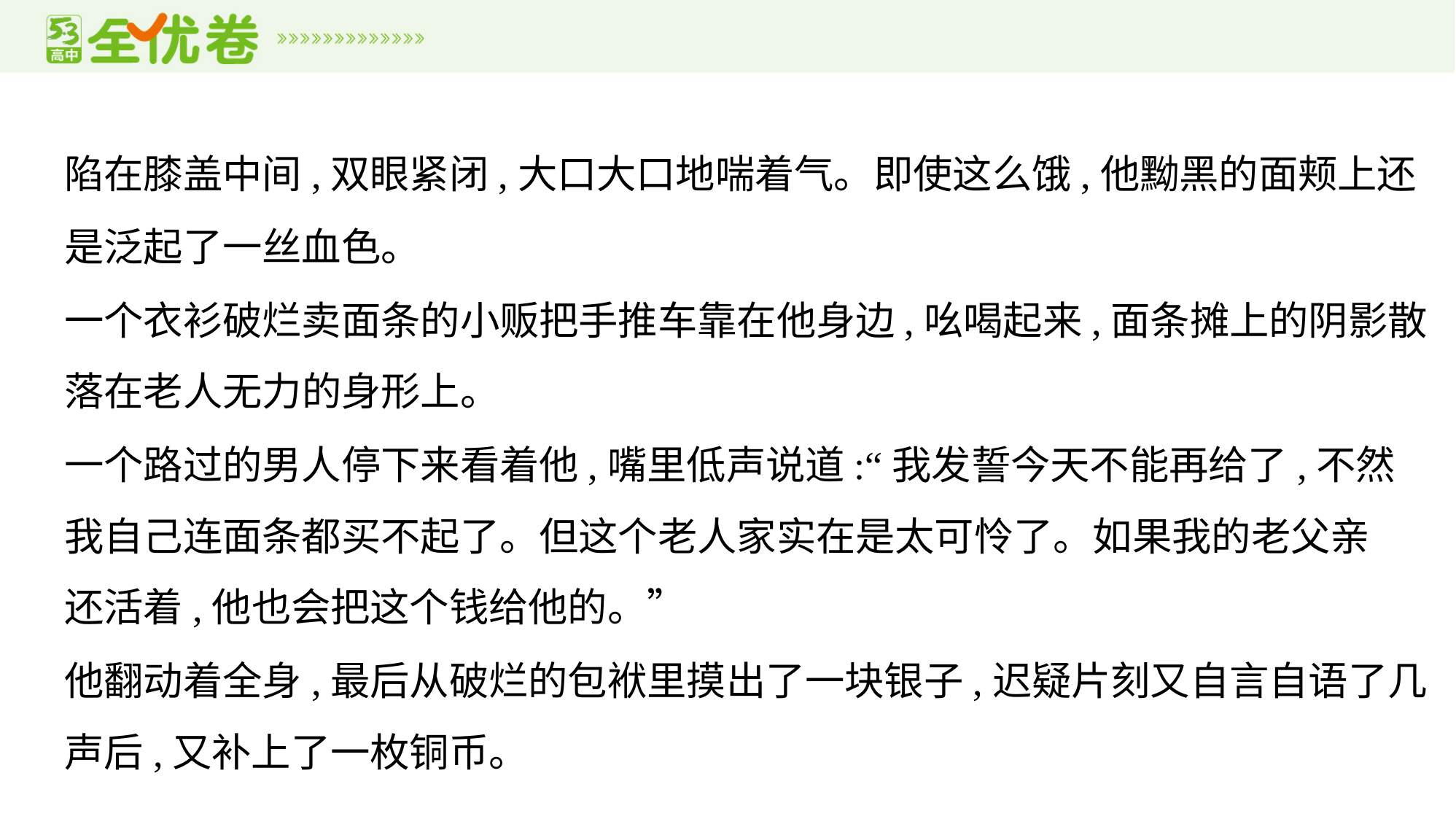

陷在膝盖中间,双眼紧闭,大口大口地喘着气。即使这么饿,他黝黑的面颊上还
是泛起了一丝血色。
一个衣衫破烂卖面条的小贩把手推车靠在他身边,吆喝起来,面条摊上的阴影散
落在老人无力的身形上。
一个路过的男人停下来看着他,嘴里低声说道:“我发誓今天不能再给了,不然
我自己连面条都买不起了。但这个老人家实在是太可怜了。如果我的老父亲
还活着,他也会把这个钱给他的。”
他翻动着全身,最后从破烂的包袱里摸出了一块银子,迟疑片刻又自言自语了几
声后,又补上了一枚铜币。